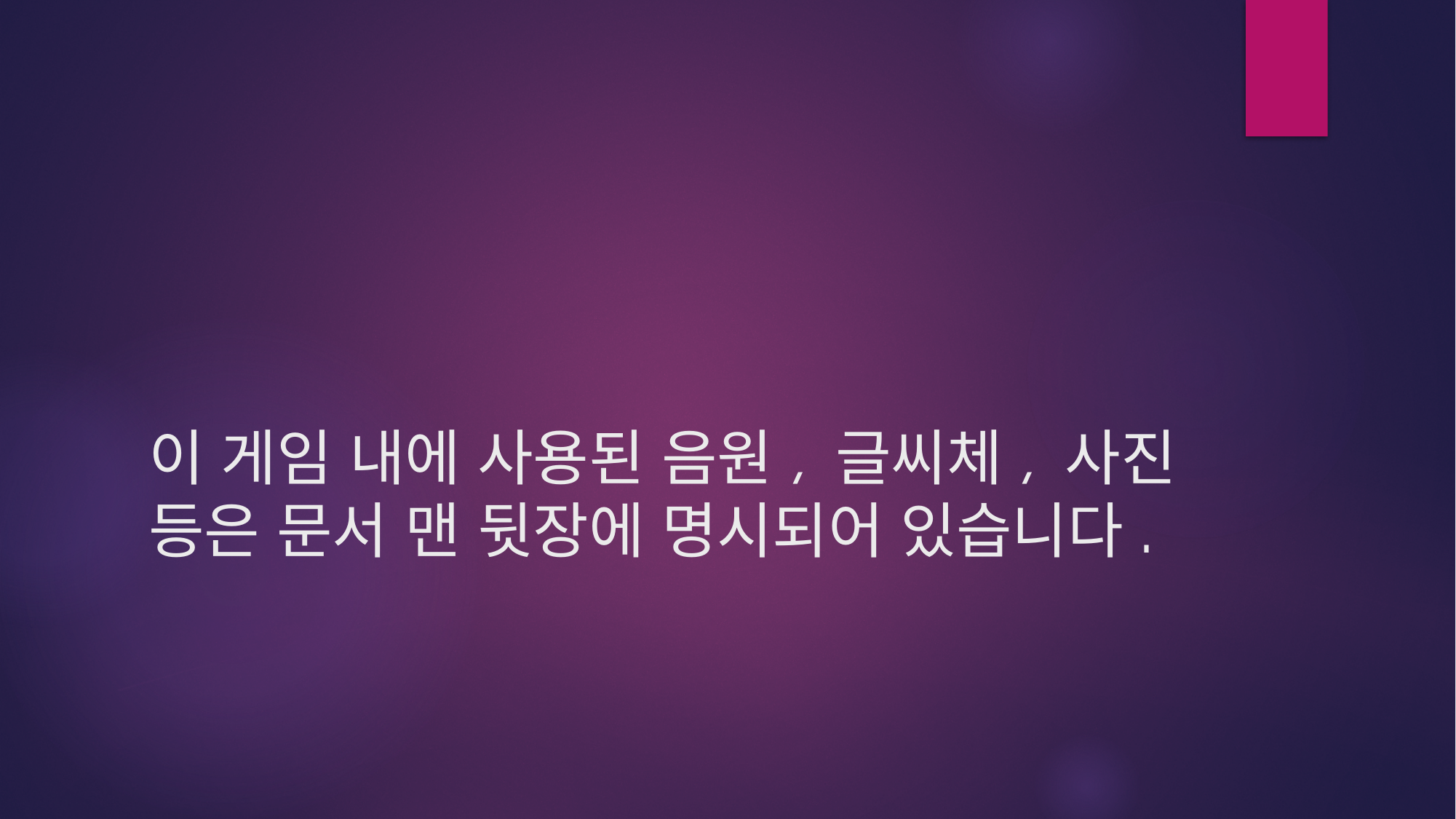

# 이 게임 내에 사용된 음원, 글씨체, 사진 등은 문서 맨 뒷장에 명시되어 있습니다.